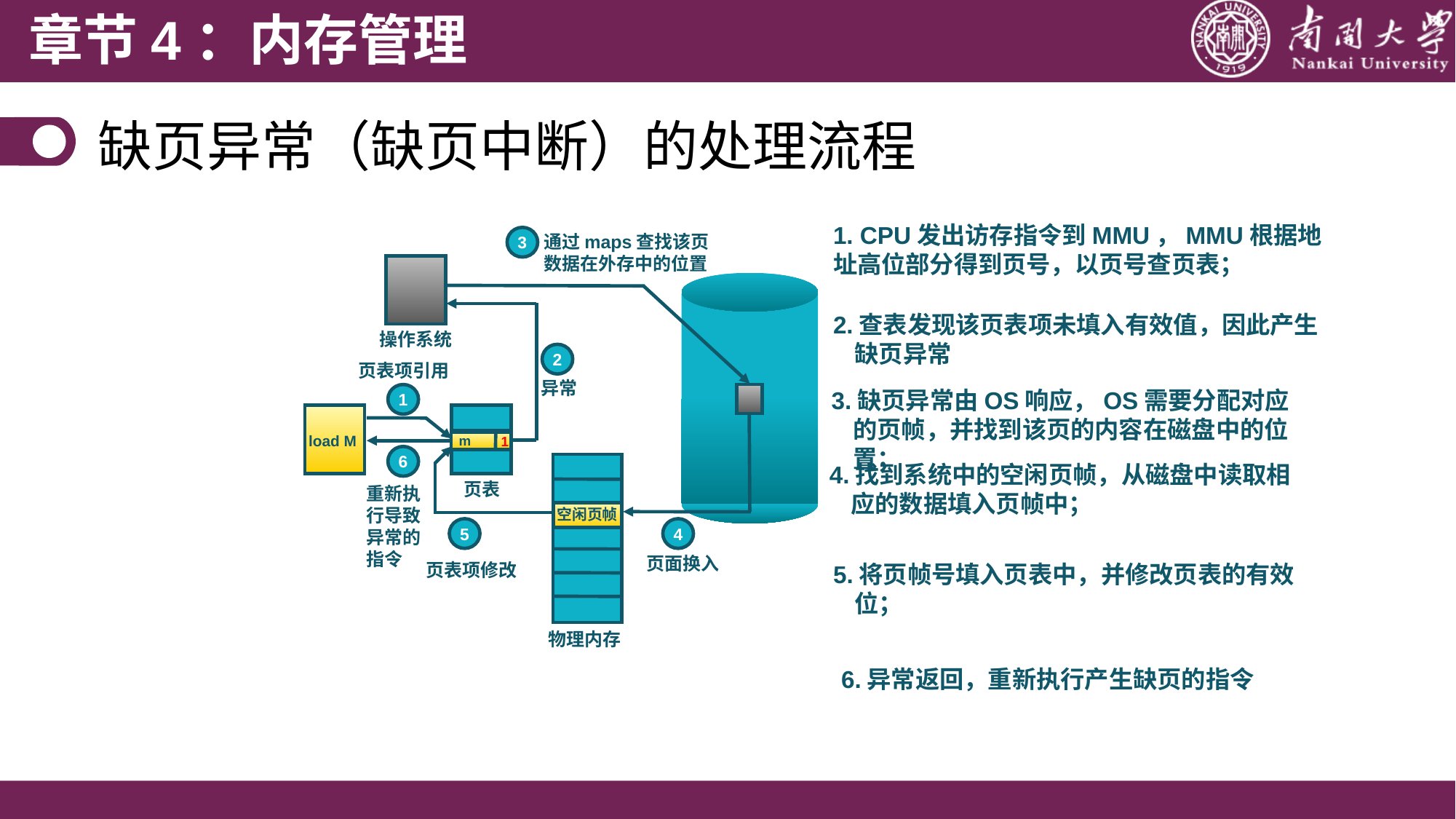

章节4：内存管理
缺页异常（缺页中断）的处理流程
1. CPU发出访存指令到MMU，MMU根据地址高位部分得到页号，以页号查页表；
通过maps查找该页数据在外存中的位置
3

操作系统

2.查表发现该页表项未填入有效值，因此产生缺页异常
2
异常
页表项引用
1
3.缺页异常由OS响应，OS需要分配对应的页帧，并找到该页的内容在磁盘中的位置；

load M

i

页表
无效
0

m
1

6
重新执行导致异常的指令
5
   页表项修改
4.找到系统中的空闲页帧，从磁盘中读取相应的数据填入页帧中；

空闲页帧

物理内存
4
     页面换入
5.将页帧号填入页表中，并修改页表的有效位；
6.异常返回，重新执行产生缺页的指令